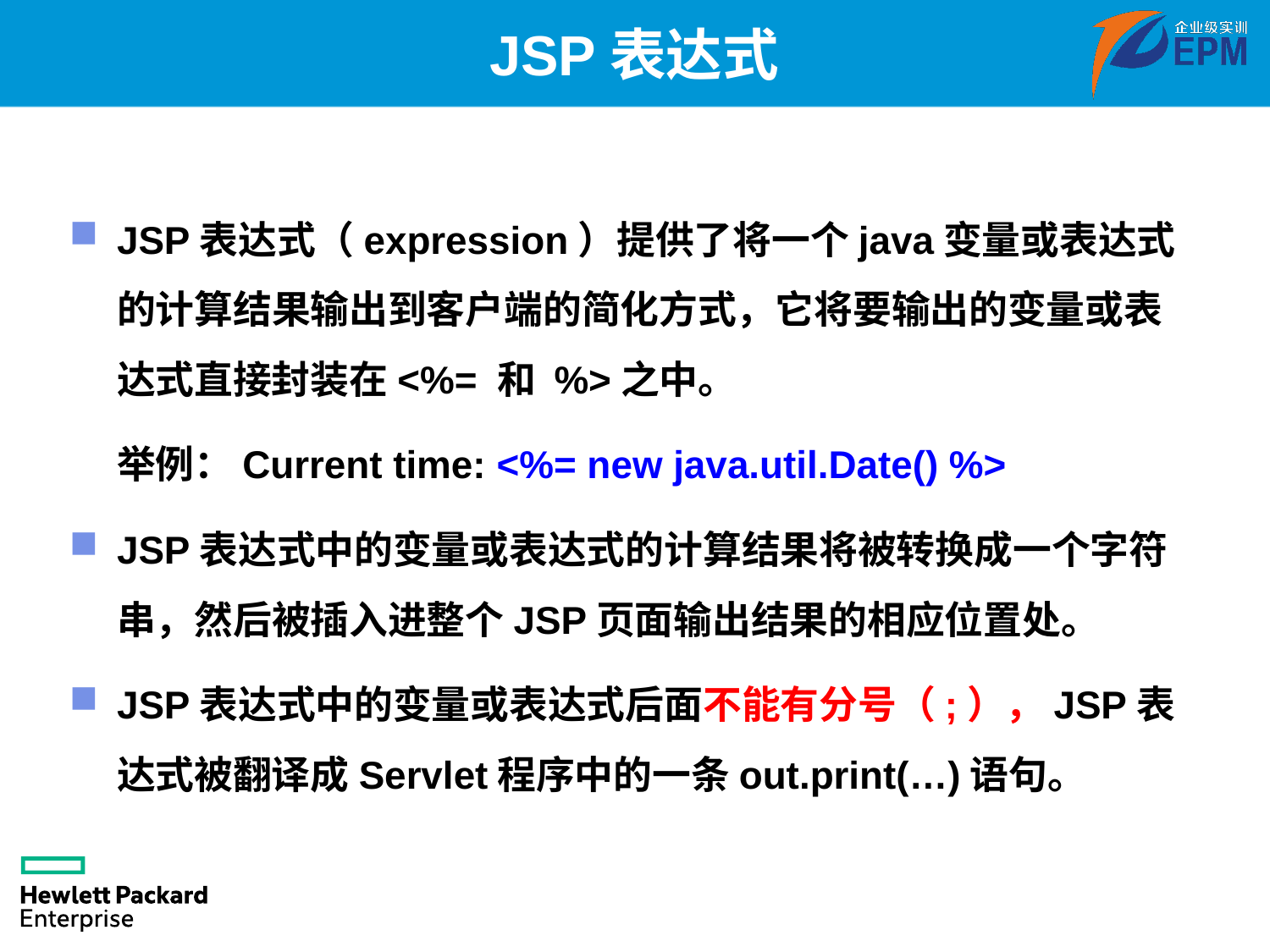

# JSP表达式
JSP表达式（expression）提供了将一个java变量或表达式的计算结果输出到客户端的简化方式，它将要输出的变量或表达式直接封装在<%= 和 %>之中。
	举例：Current time: <%= new java.util.Date() %>
JSP表达式中的变量或表达式的计算结果将被转换成一个字符串，然后被插入进整个JSP页面输出结果的相应位置处。
JSP表达式中的变量或表达式后面不能有分号（;），JSP表达式被翻译成Servlet程序中的一条out.print(…)语句。